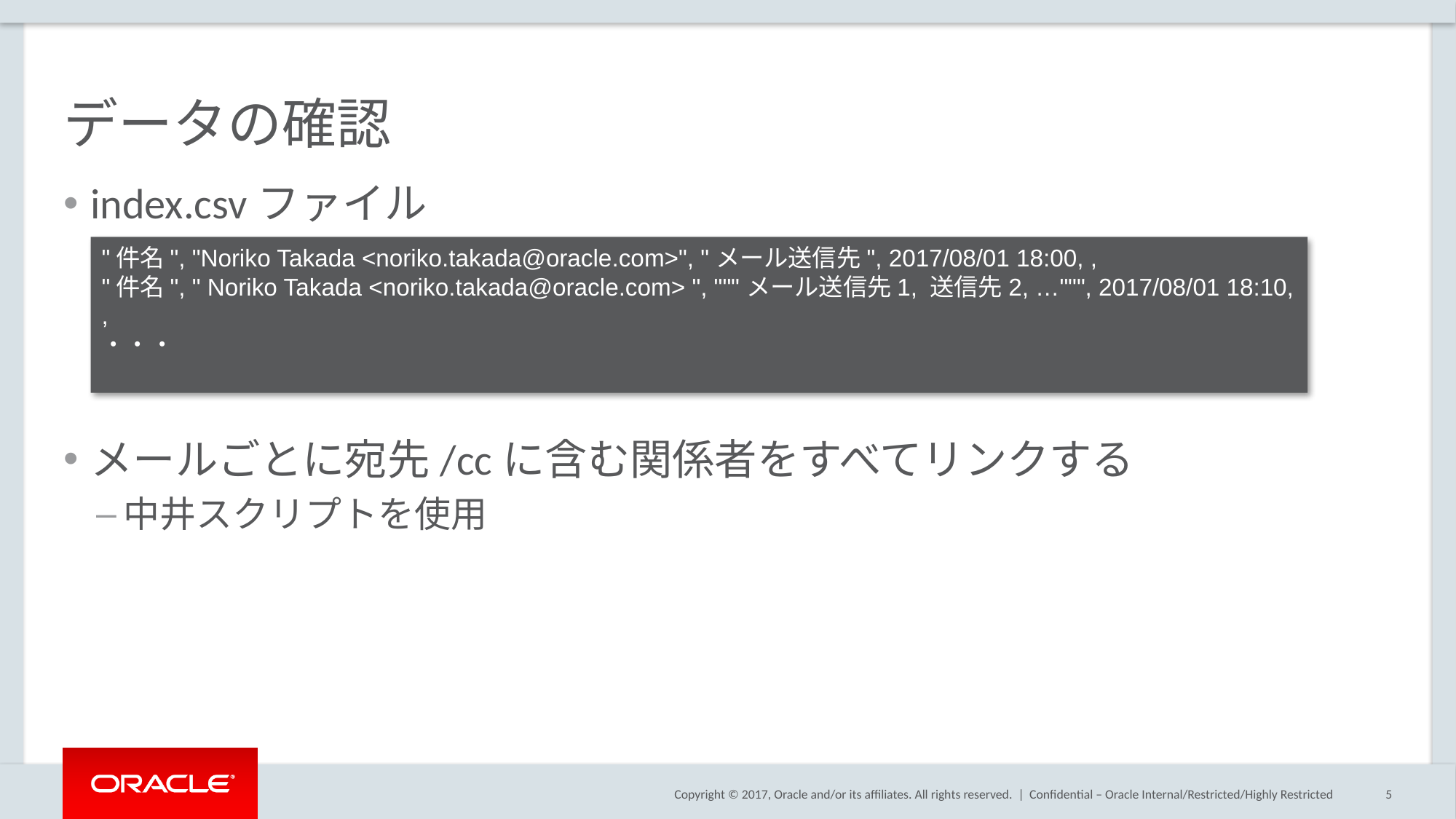

# データの確認
index.csvファイル

メールごとに宛先/ccに含む関係者をすべてリンクする
中井スクリプトを使用
"件名", "Noriko Takada <noriko.takada@oracle.com>", "メール送信先", 2017/08/01 18:00, ,
"件名", " Noriko Takada <noriko.takada@oracle.com> ", """メール送信先1, 送信先2, …""", 2017/08/01 18:10, ,
・・・

Confidential – Oracle Internal/Restricted/Highly Restricted
5